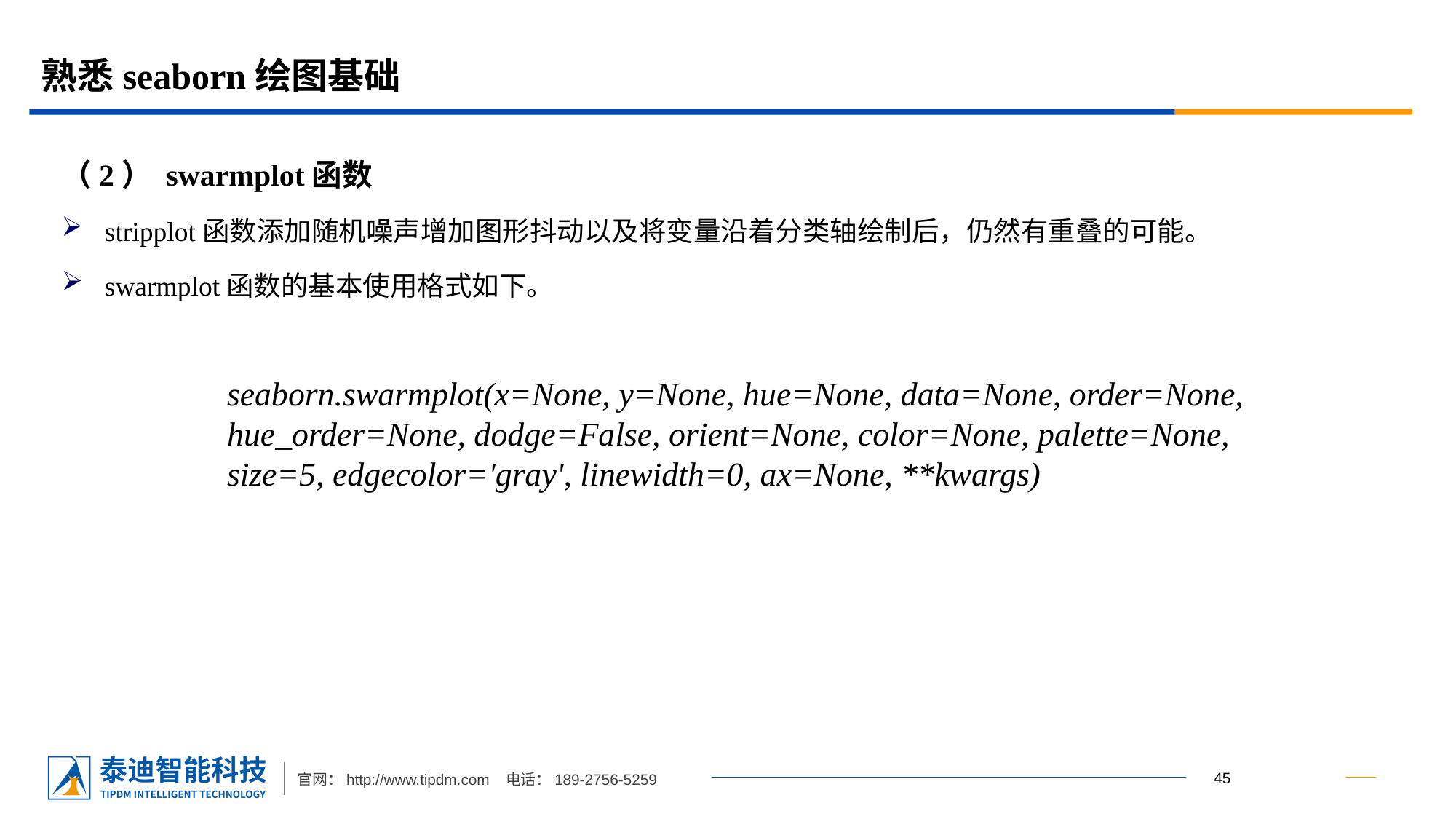

# 熟悉seaborn绘图基础
（2） swarmplot函数
stripplot函数添加随机噪声增加图形抖动以及将变量沿着分类轴绘制后，仍然有重叠的可能。
swarmplot函数的基本使用格式如下。

seaborn.swarmplot(x=None, y=None, hue=None, data=None, order=None, hue_order=None, dodge=False, orient=None, color=None, palette=None, size=5, edgecolor='gray', linewidth=0, ax=None, **kwargs)